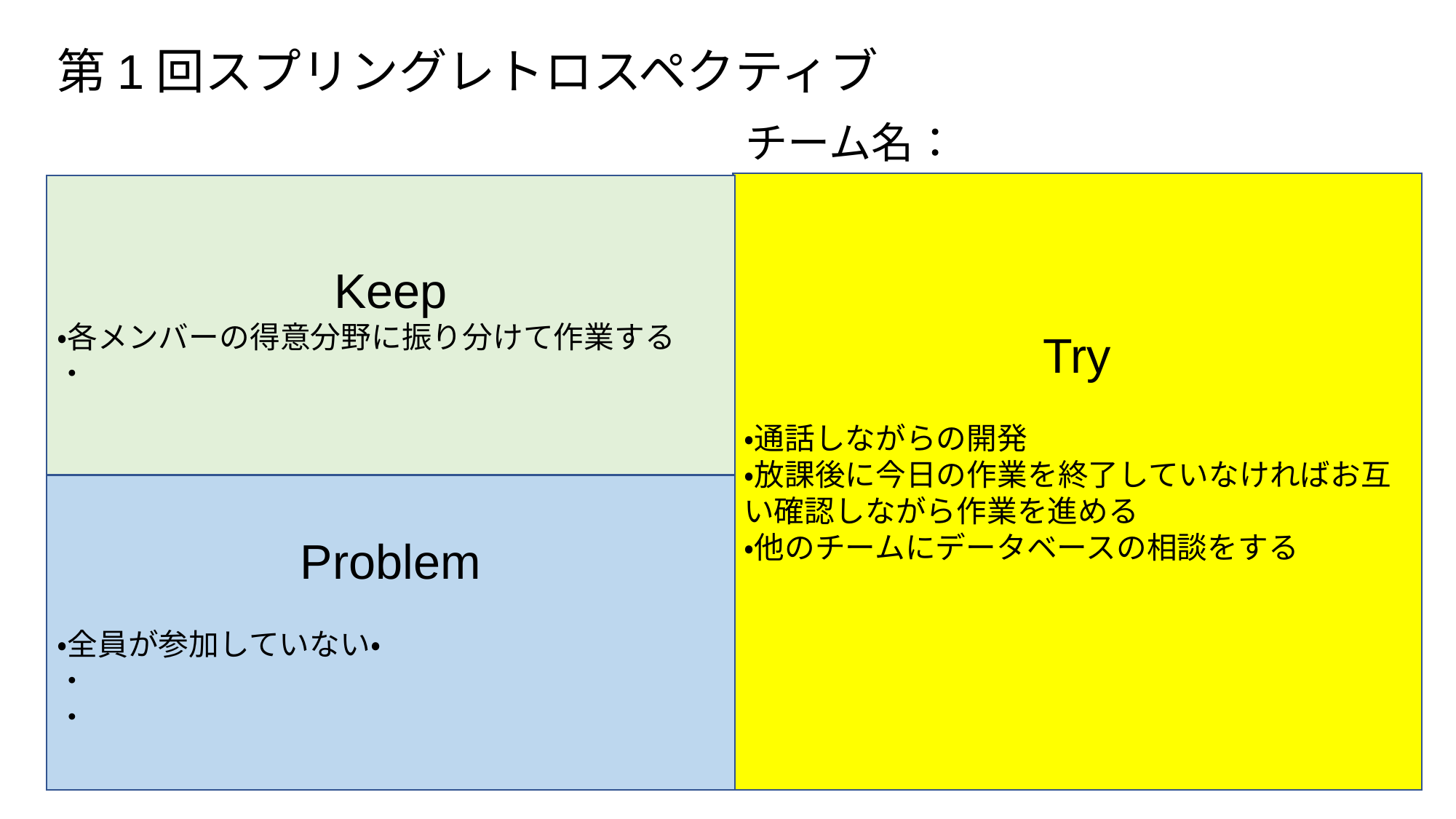

# 第1回スプリングレトロスペクティブ
チーム名：
Try

・通話しながらの開発
・放課後に今日の作業を終了していなければお互い確認しながら作業を進める
・他のチームにデータベースの相談をする

Keep
・各メンバーの得意分野に振り分けて作業する
・
Problem

・全員が参加していない・
・
・